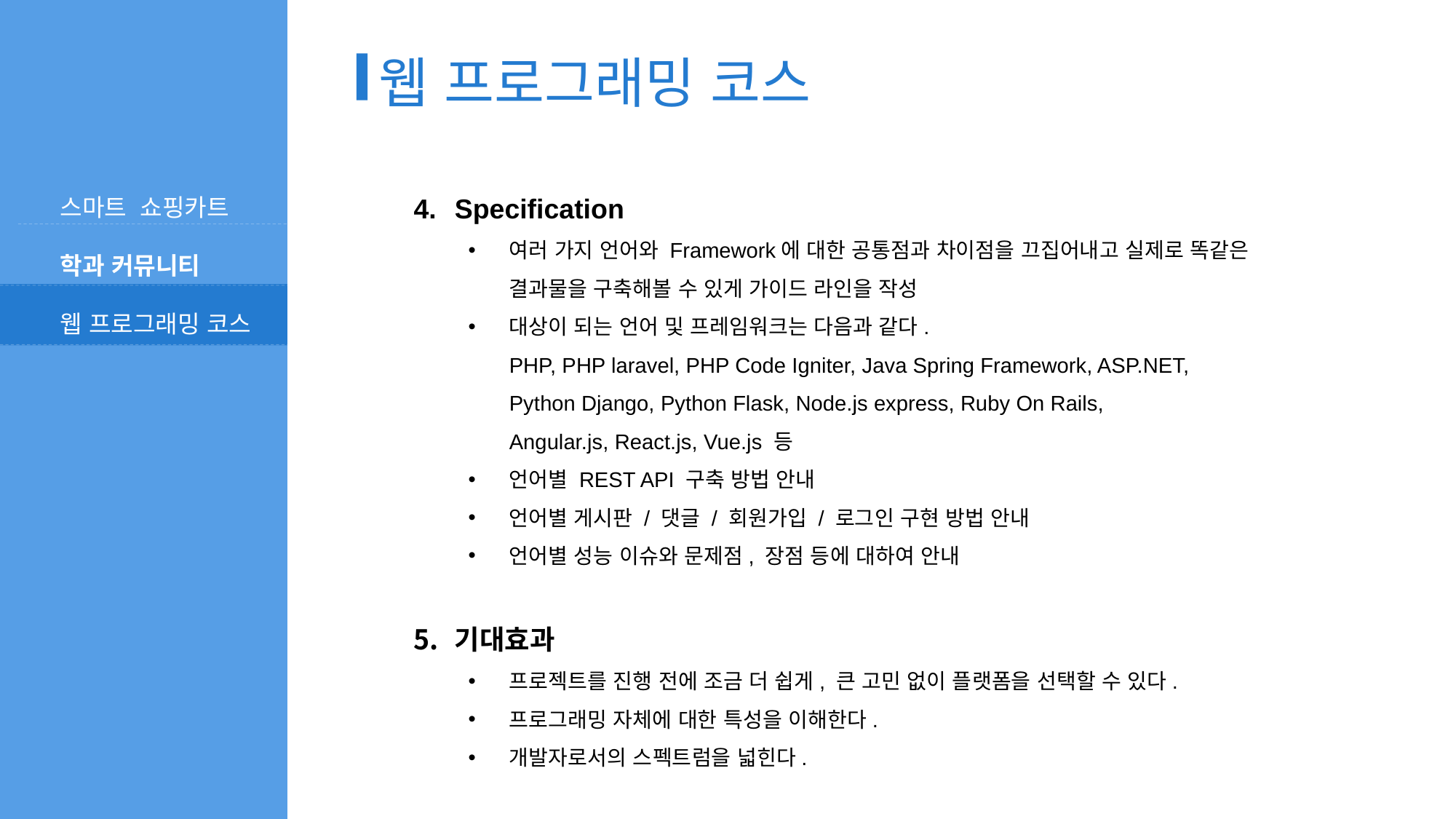

웹 프로그래밍 코스

스마트  쇼핑카트
학과 커뮤니티
웹 프로그래밍 코스
Specification
여러 가지 언어와 Framework에 대한 공통점과 차이점을 끄집어내고 실제로 똑같은
결과물을 구축해볼 수 있게 가이드 라인을 작성
대상이 되는 언어 및 프레임워크는 다음과 같다.
PHP, PHP laravel, PHP Code Igniter, Java Spring Framework, ASP.NET,
Python Django, Python Flask, Node.js express, Ruby On Rails,
Angular.js, React.js, Vue.js 등
언어별 REST API 구축 방법 안내
언어별 게시판 / 댓글 / 회원가입 / 로그인 구현 방법 안내
언어별 성능 이슈와 문제점, 장점 등에 대하여 안내

기대효과
프로젝트를 진행 전에 조금 더 쉽게, 큰 고민 없이 플랫폼을 선택할 수 있다.
프로그래밍 자체에 대한 특성을 이해한다.
개발자로서의 스펙트럼을 넓힌다.